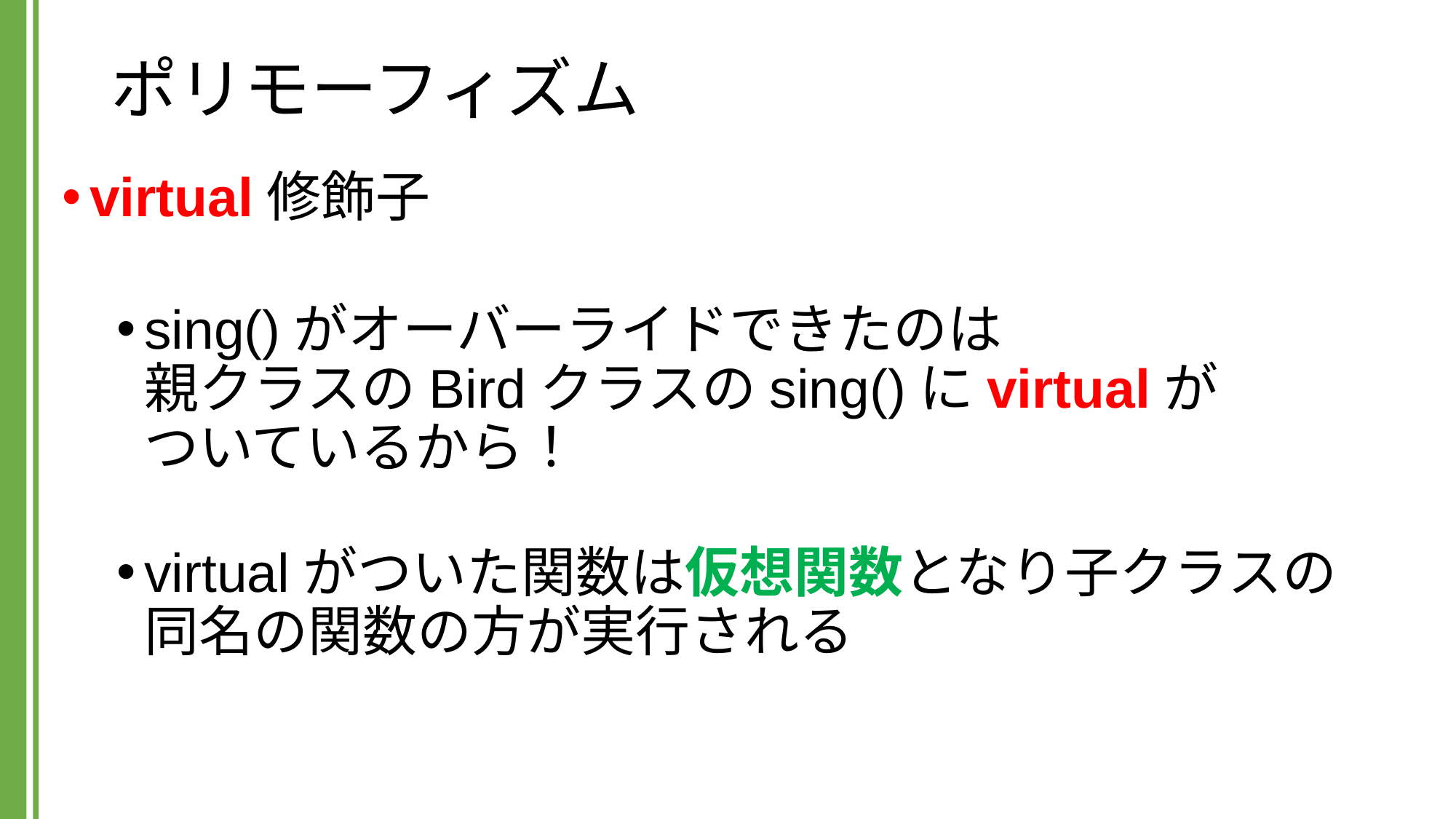

# ポリモーフィズム
virtual修飾子
sing()がオーバーライドできたのは
親クラスのBirdクラスのsing()にvirtualが
ついているから！
virtualがついた関数は仮想関数となり子クラスの
同名の関数の方が実行される